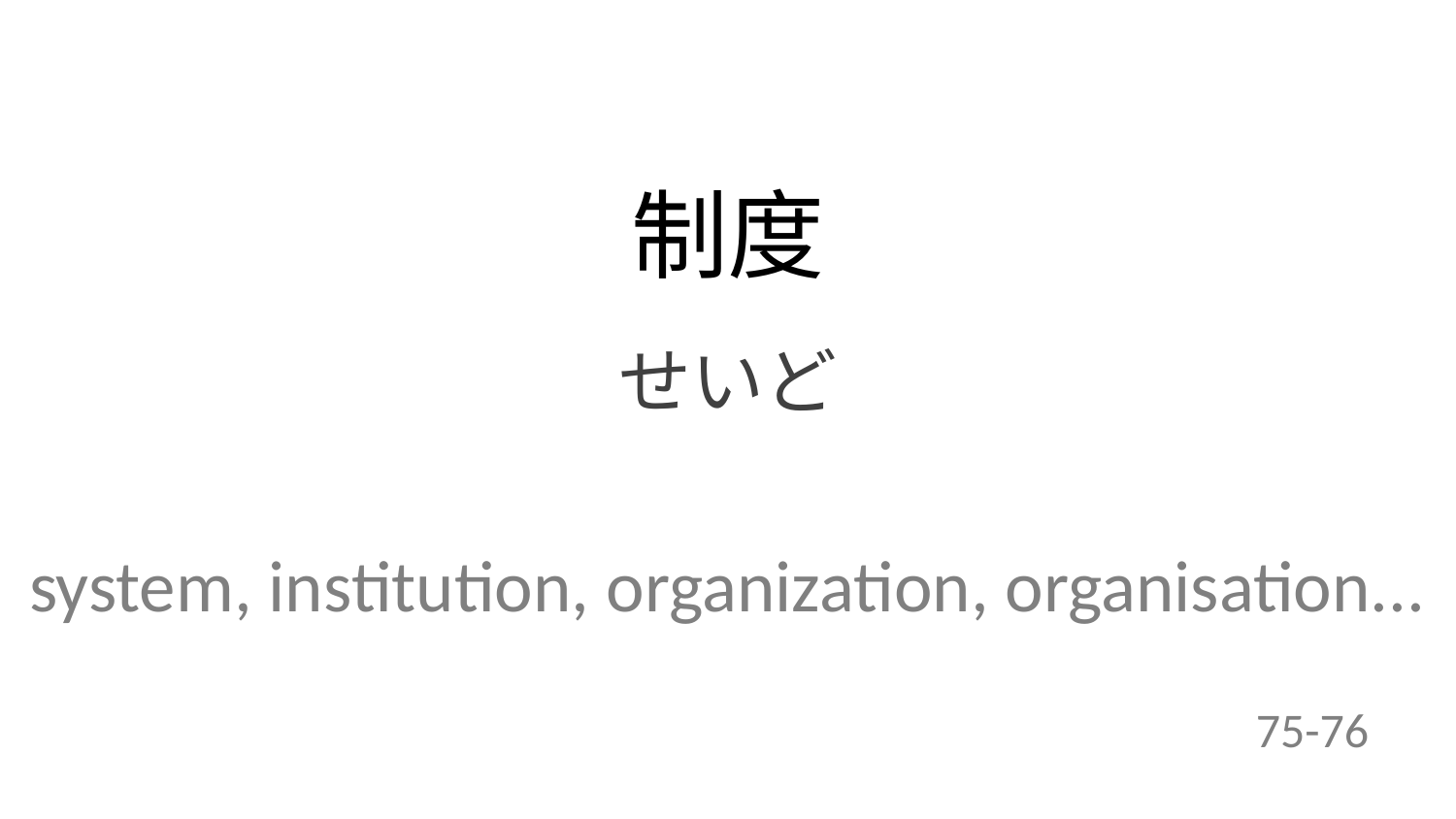

制度

せいど
system, institution, organization, organisation...
75-76